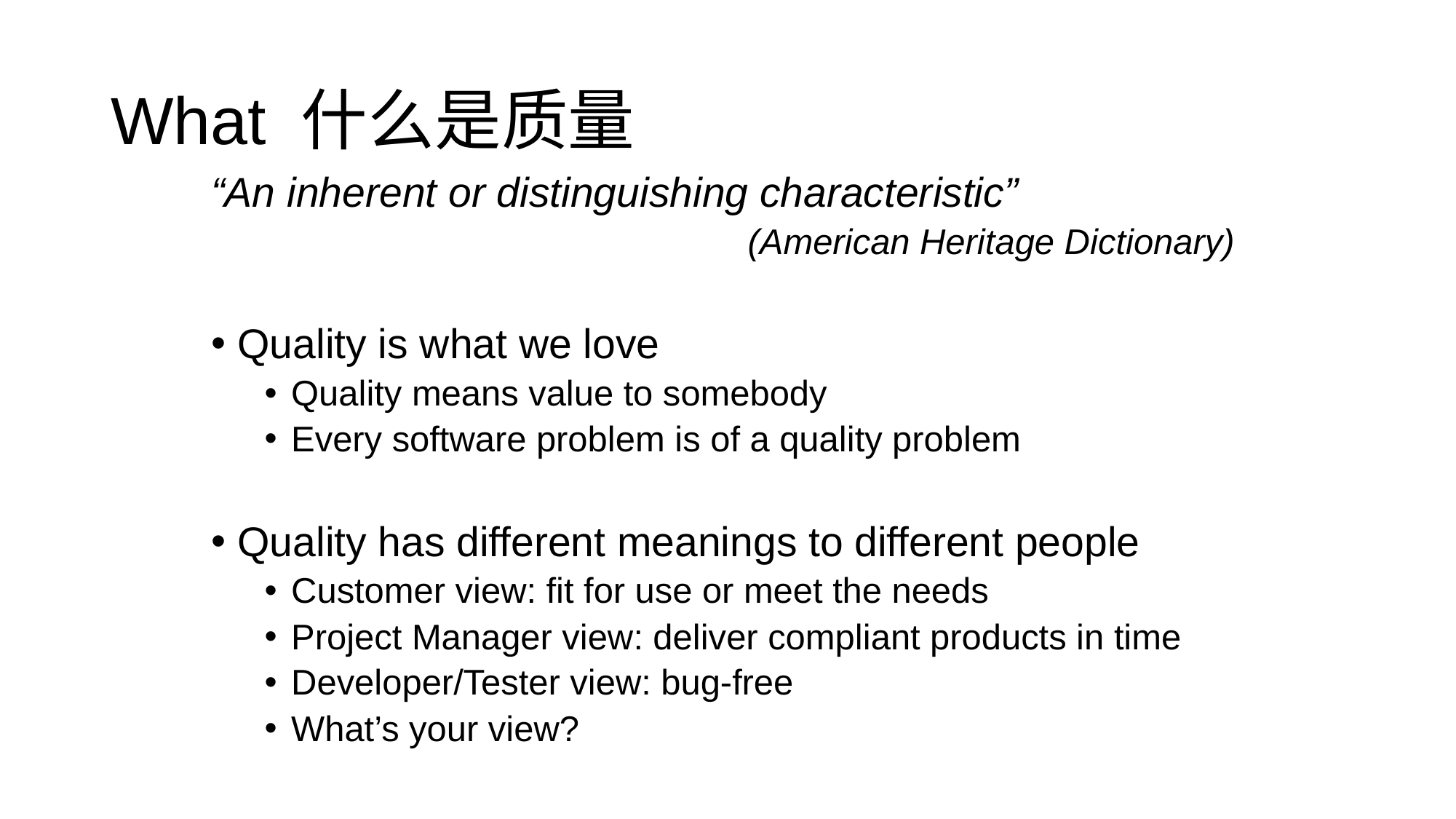

# What 什么是质量
“An inherent or distinguishing characteristic”
(American Heritage Dictionary)

Quality is what we love
Quality means value to somebody
Every software problem is of a quality problem

Quality has different meanings to different people
Customer view: fit for use or meet the needs
Project Manager view: deliver compliant products in time
Developer/Tester view: bug-free
What’s your view?